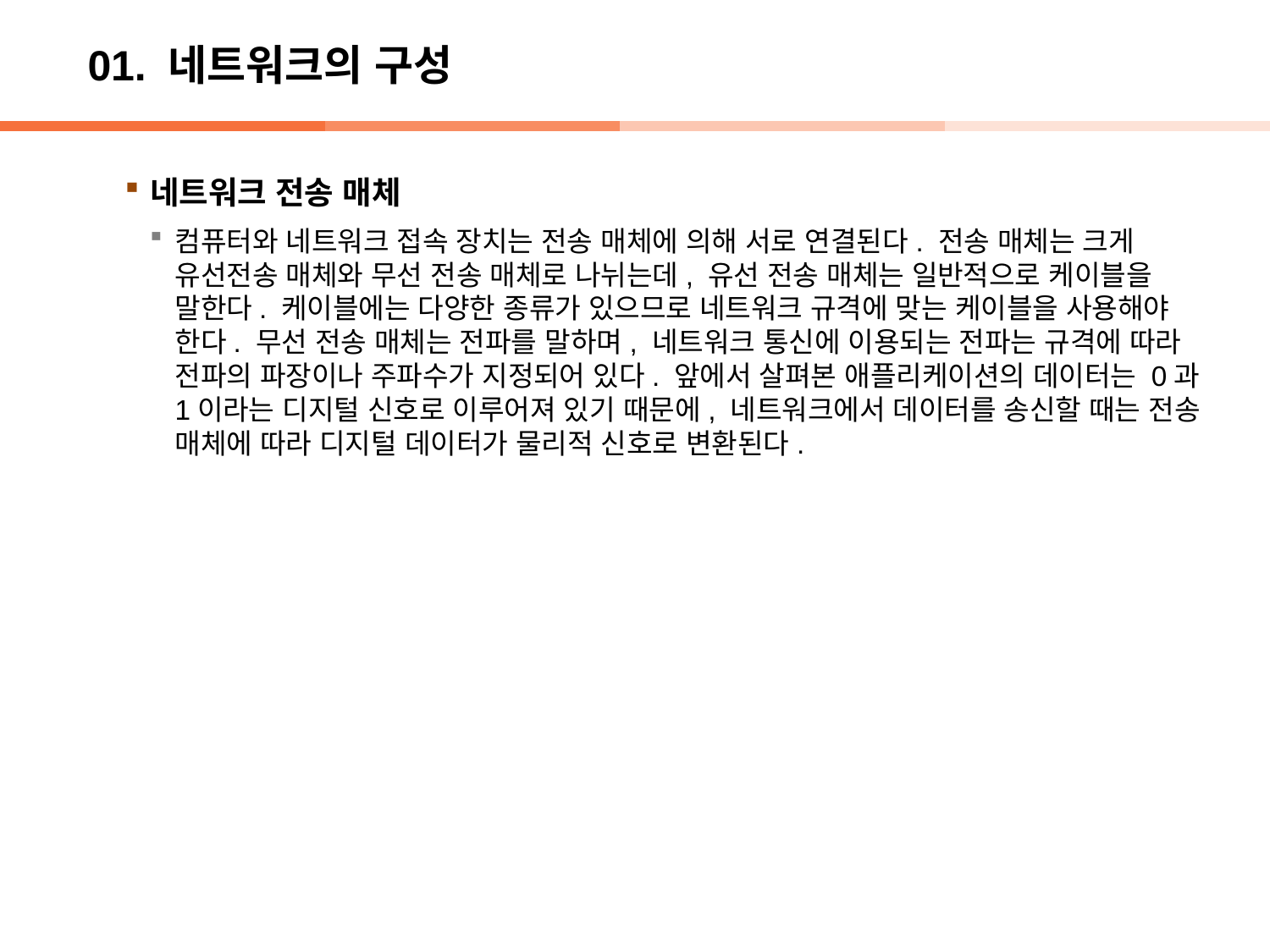

# 01. 네트워크의 구성
네트워크 전송 매체
컴퓨터와 네트워크 접속 장치는 전송 매체에 의해 서로 연결된다. 전송 매체는 크게 유선전송 매체와 무선 전송 매체로 나뉘는데, 유선 전송 매체는 일반적으로 케이블을 말한다. 케이블에는 다양한 종류가 있으므로 네트워크 규격에 맞는 케이블을 사용해야 한다. 무선 전송 매체는 전파를 말하며, 네트워크 통신에 이용되는 전파는 규격에 따라 전파의 파장이나 주파수가 지정되어 있다. 앞에서 살펴본 애플리케이션의 데이터는 0과 1이라는 디지털 신호로 이루어져 있기 때문에, 네트워크에서 데이터를 송신할 때는 전송 매체에 따라 디지털 데이터가 물리적 신호로 변환된다.